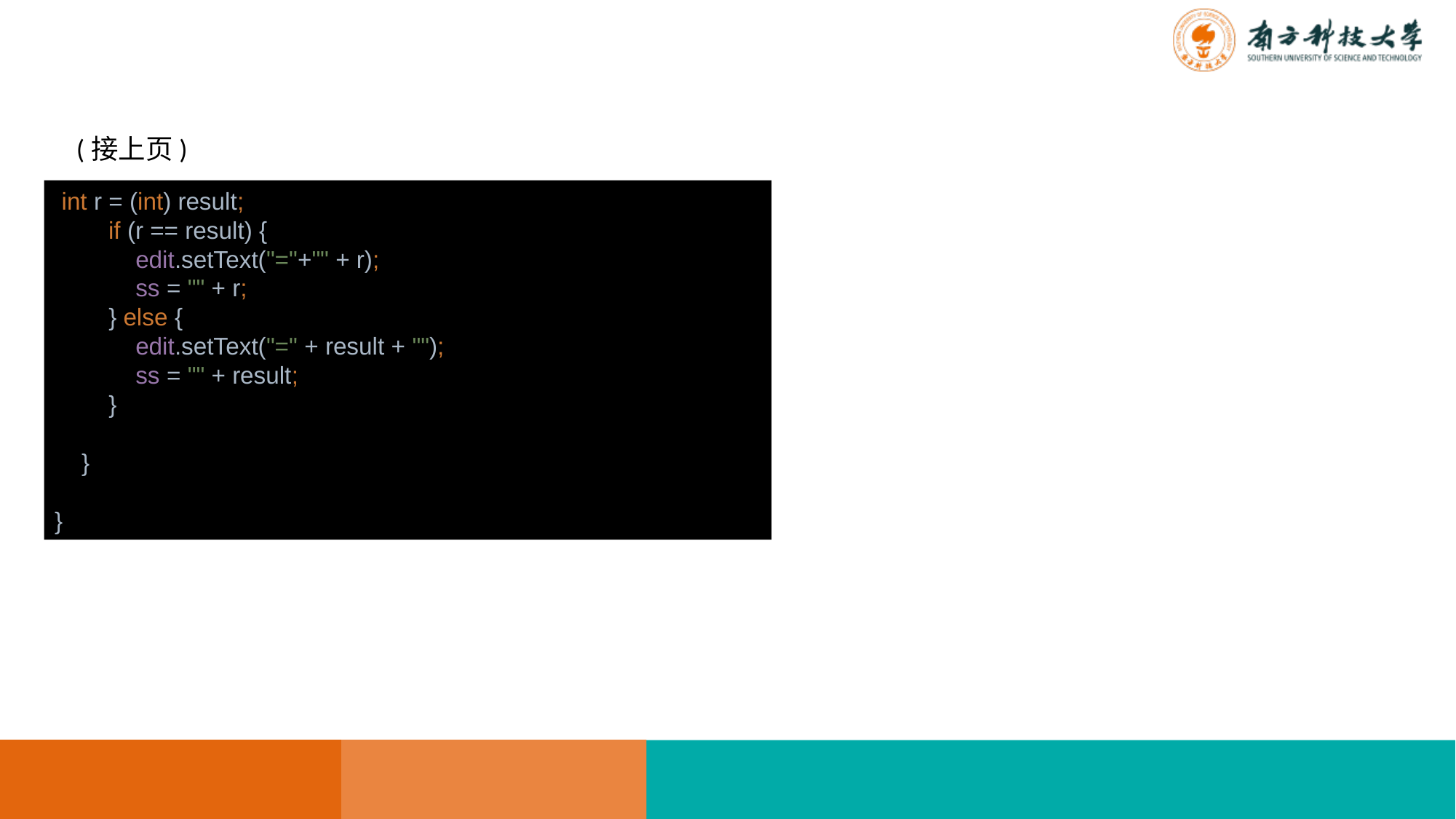

(接上页)
 int r = (int) result;
        if (r == result) {
            edit.setText("="+"" + r);
            ss = "" + r;
        } else {
            edit.setText("=" + result + "");
            ss = "" + result;
        }
    }
}